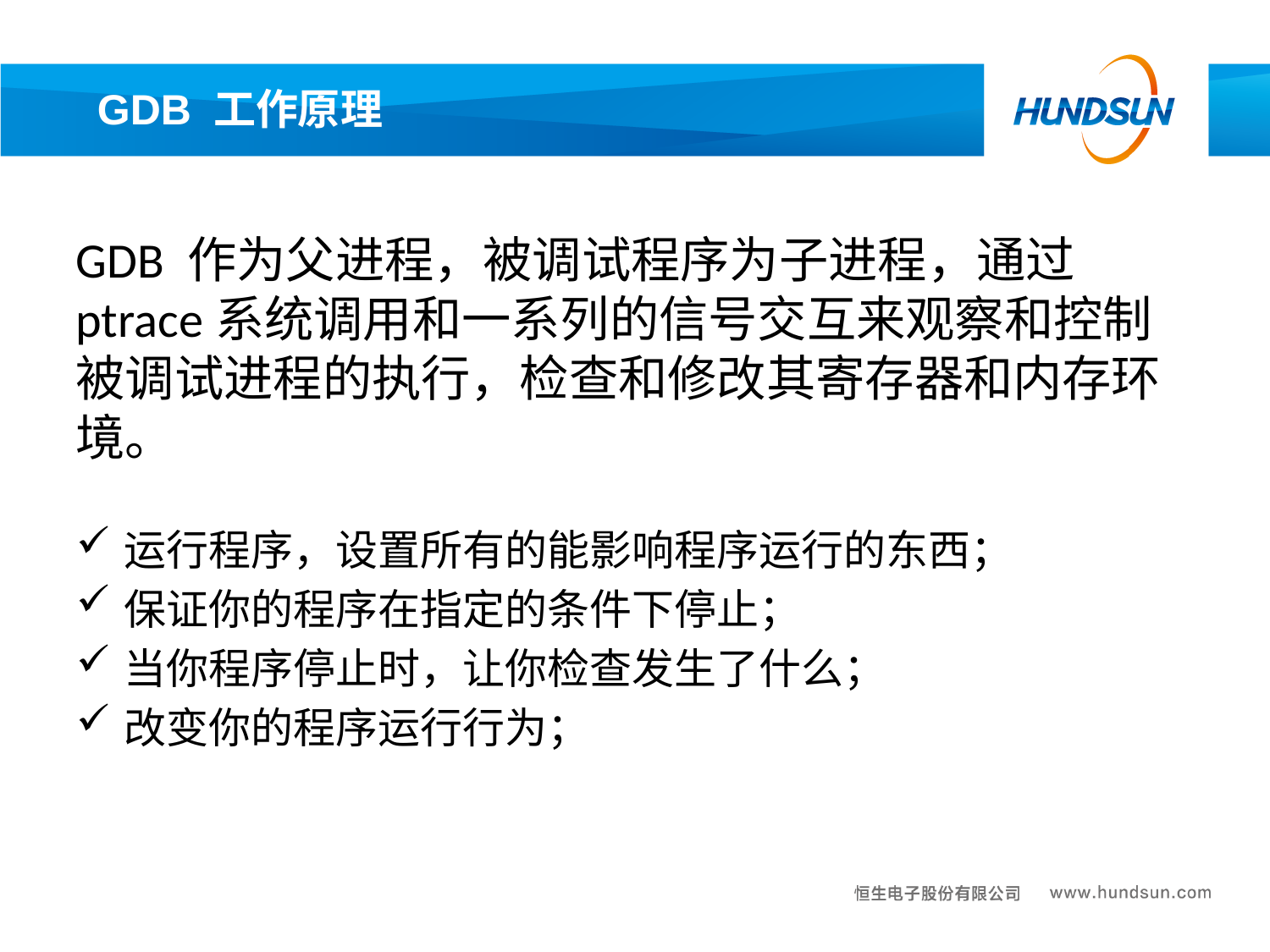

GDB 工作原理
GDB 作为父进程，被调试程序为子进程，通过ptrace系统调用和一系列的信号交互来观察和控制被调试进程的执行，检查和修改其寄存器和内存环境。

运行程序，设置所有的能影响程序运行的东西；
保证你的程序在指定的条件下停止；
当你程序停止时，让你检查发生了什么；
改变你的程序运行行为；